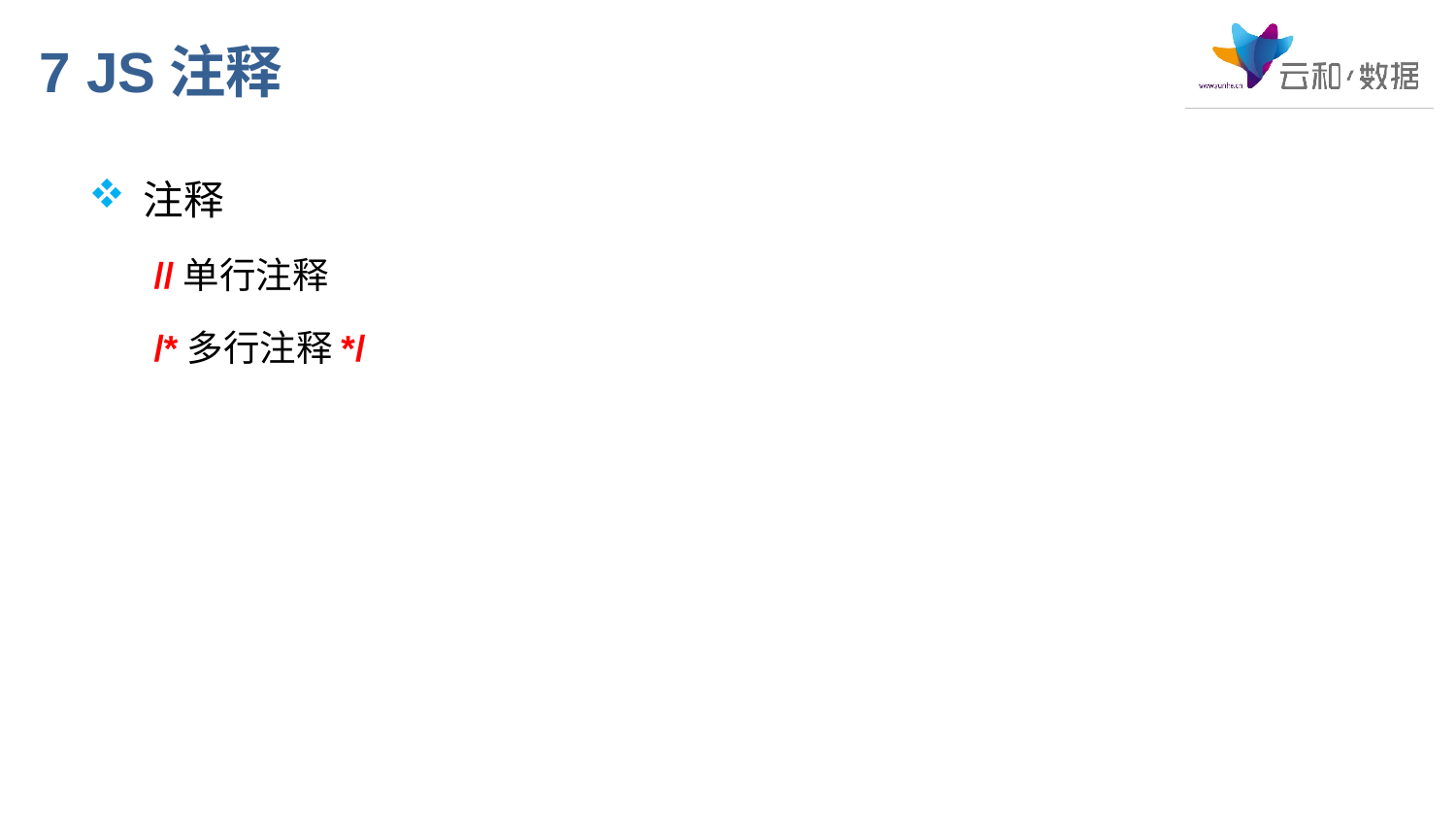

# 7 JS注释
注释
	 //单行注释
	 /*多行注释*/

9